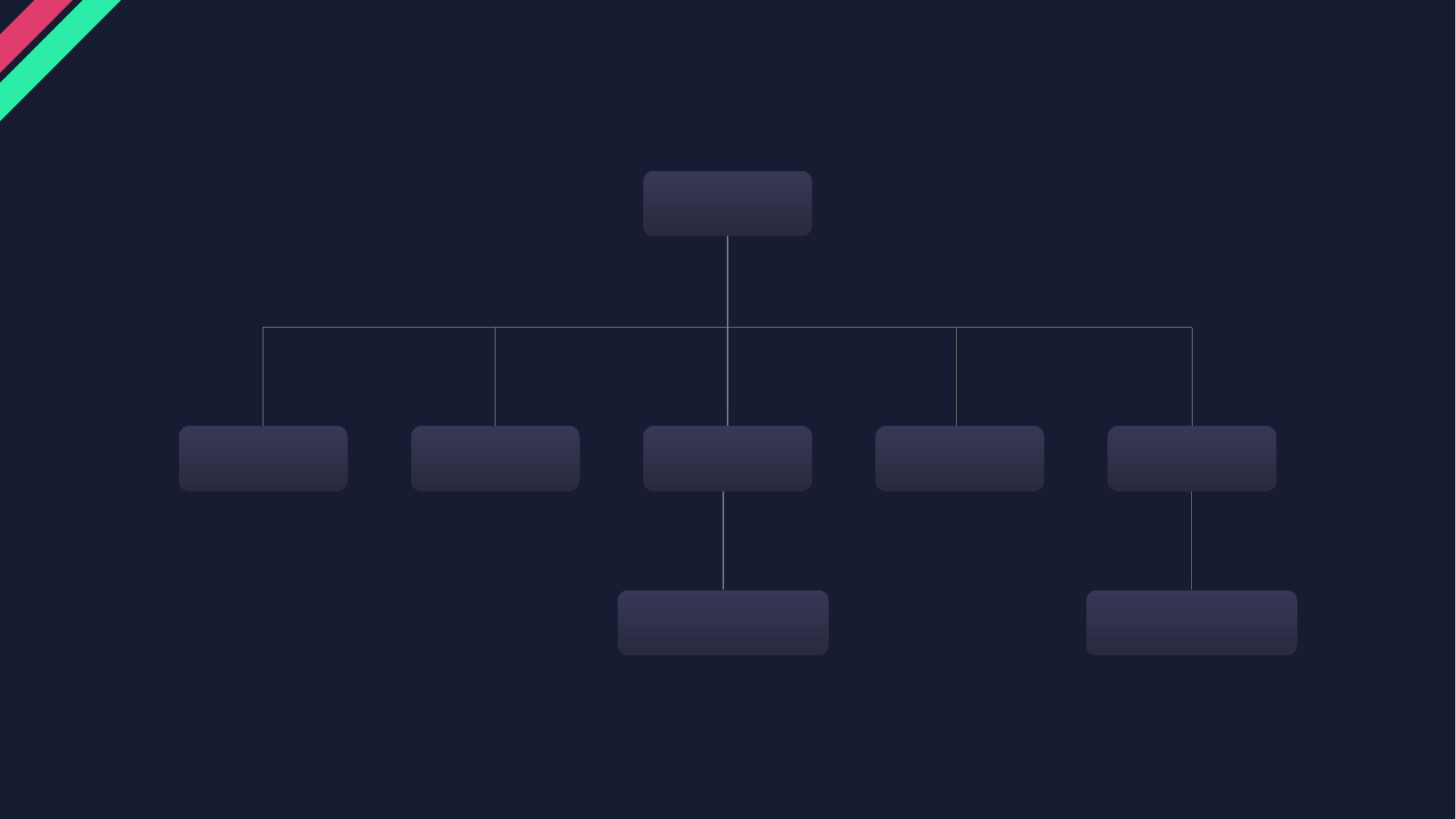

사이트 맵

메인

홈

탐색

구독

알림

보관함

로그인 & 로그아웃

로그인 & 로그아웃